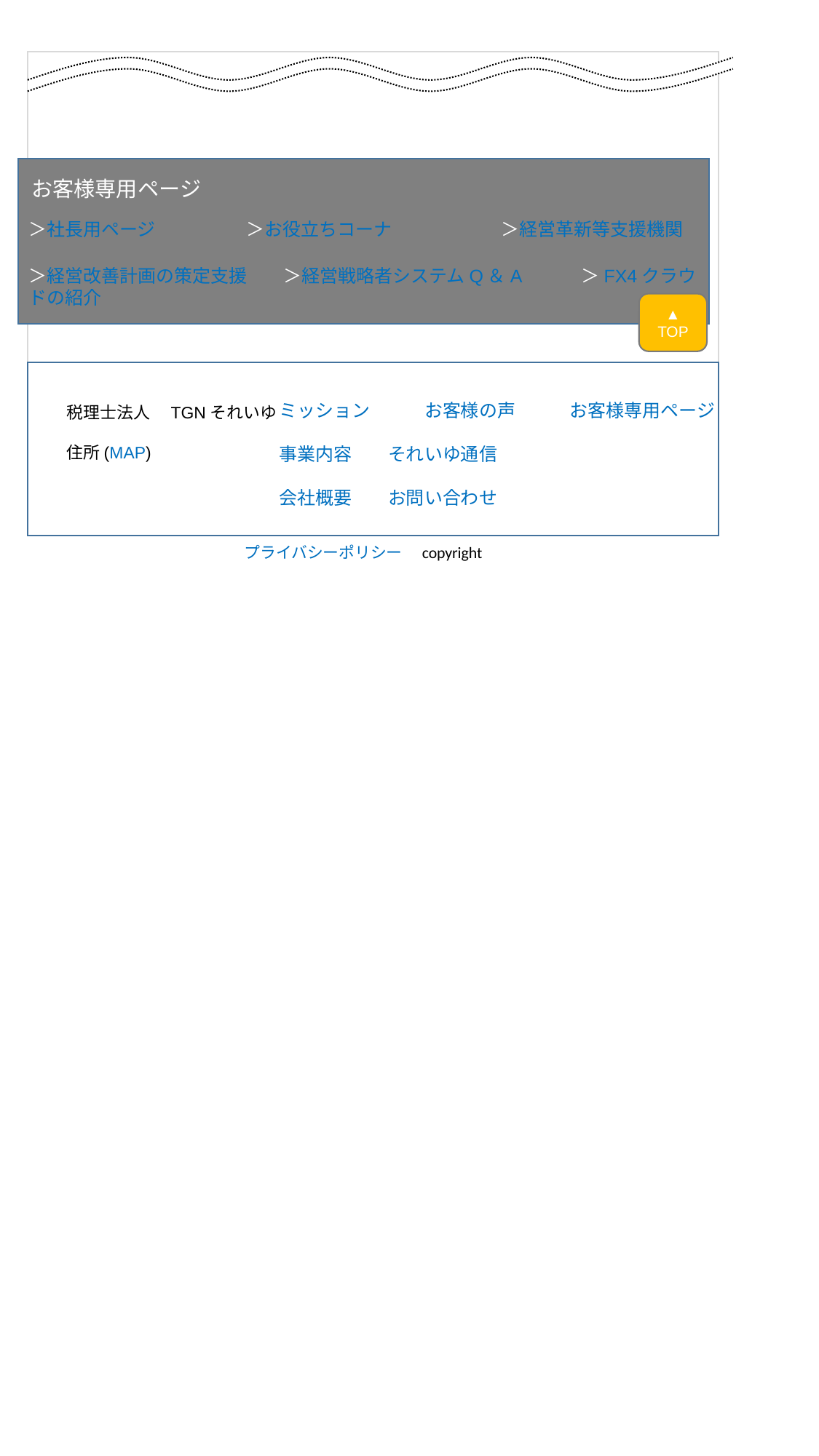

＞社長用ページ　　　　　＞お役立ちコーナ　　　　　　＞経営革新等支援機関

＞経営改善計画の策定支援　　＞経営戦略者システムQ＆A　　　＞FX4クラウドの紹介

お客様専用ページ

▲
TOP

ミッション　　　お客様の声　　　お客様専用ページ

事業内容　　それいゆ通信

会社概要　　お問い合わせ

税理士法人　TGNそれいゆ

住所(MAP)

プライバシーポリシー　copyright